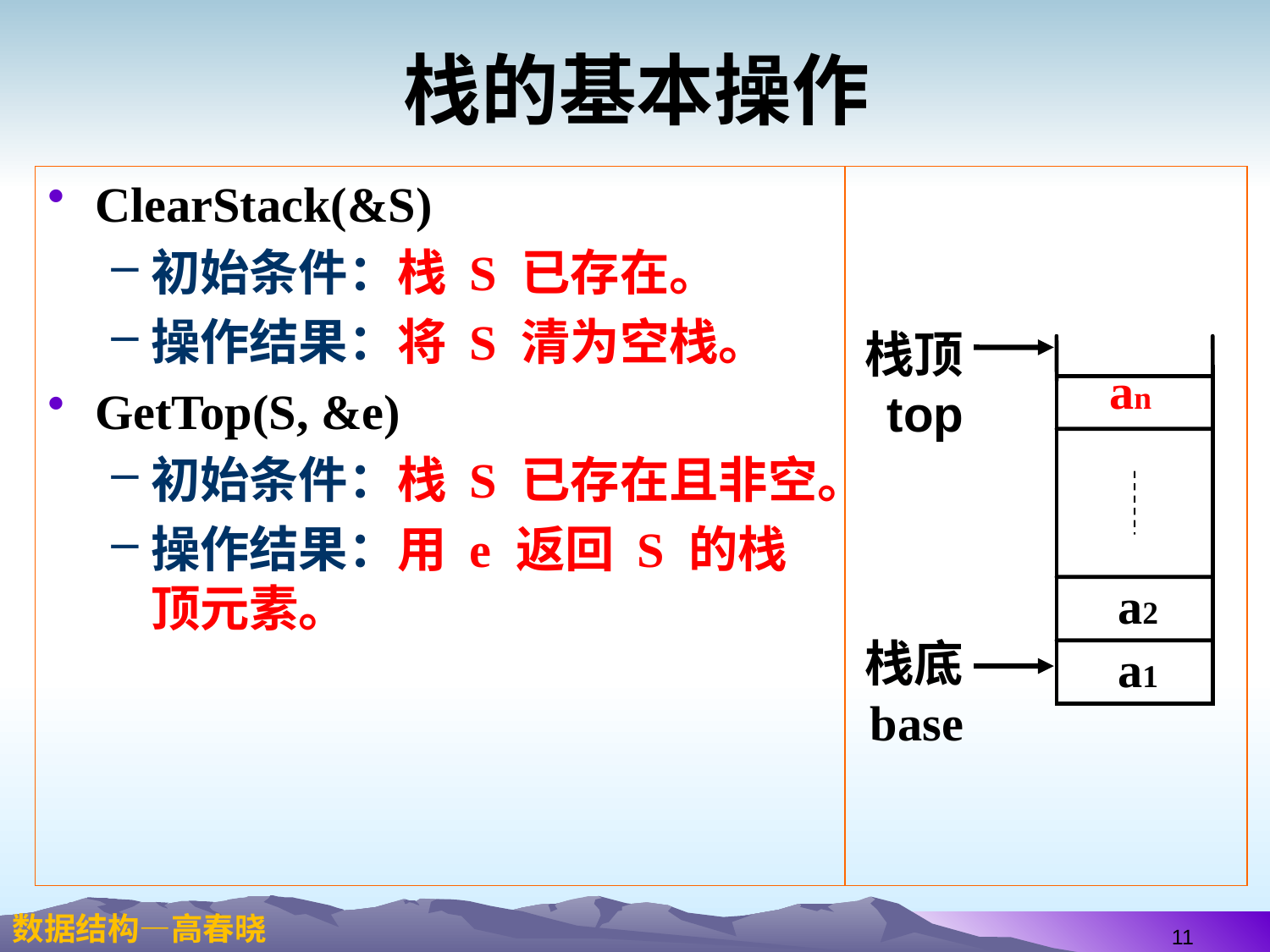

# 栈的基本操作
ClearStack(&S)
初始条件：栈 S 已存在。
操作结果：将 S 清为空栈。
GetTop(S, &e)
初始条件：栈 S 已存在且非空。
操作结果：用 e 返回 S 的栈顶元素。

栈顶
top

an

a2

a1

栈底
base

11